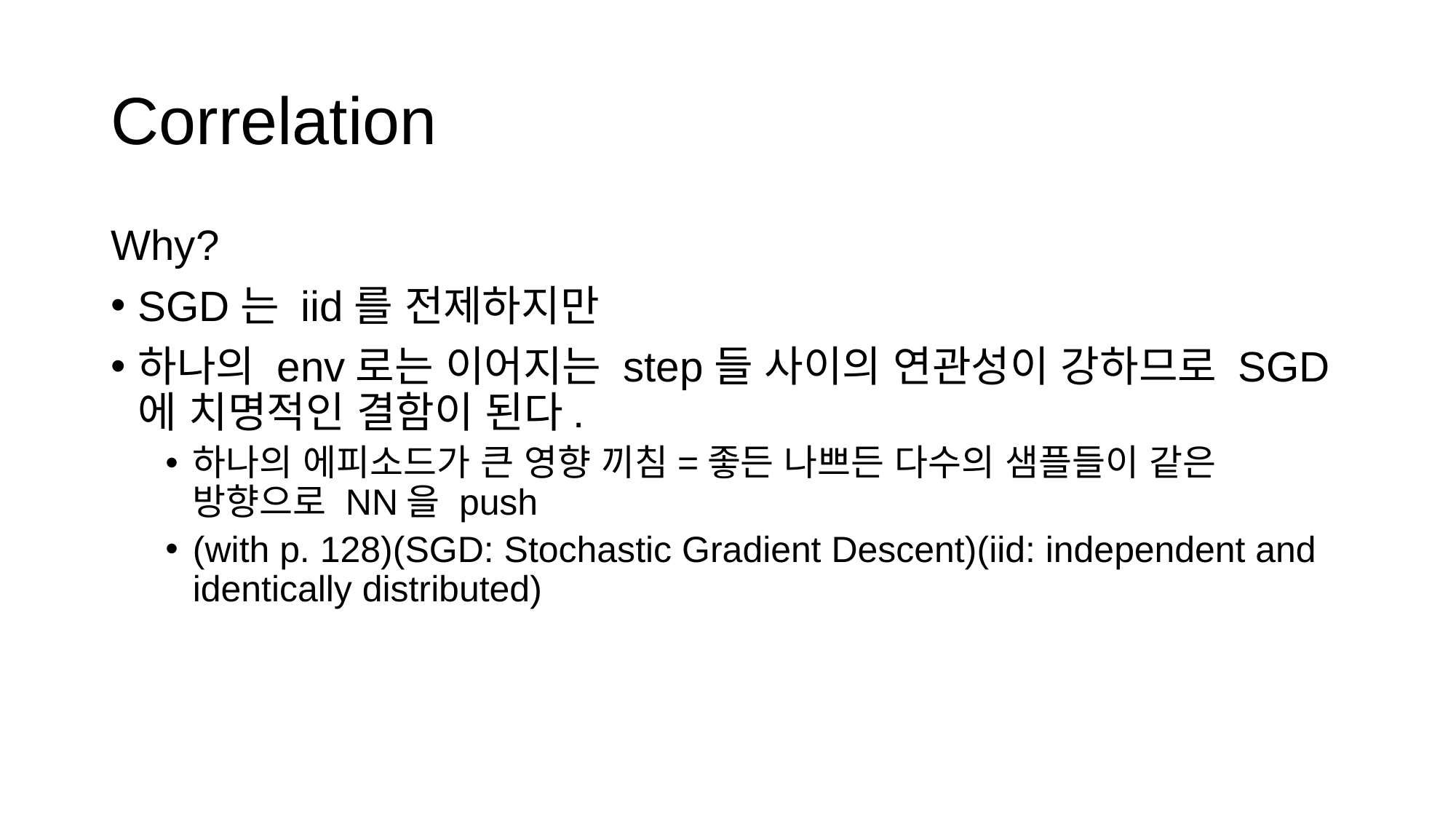

# Correlation
Why?
SGD는 iid를 전제하지만
하나의 env로는 이어지는 step들 사이의 연관성이 강하므로 SGD에 치명적인 결함이 된다.
하나의 에피소드가 큰 영향 끼침=좋든 나쁘든 다수의 샘플들이 같은 방향으로 NN을 push
(with p. 128)(SGD: Stochastic Gradient Descent)(iid: independent and identically distributed)